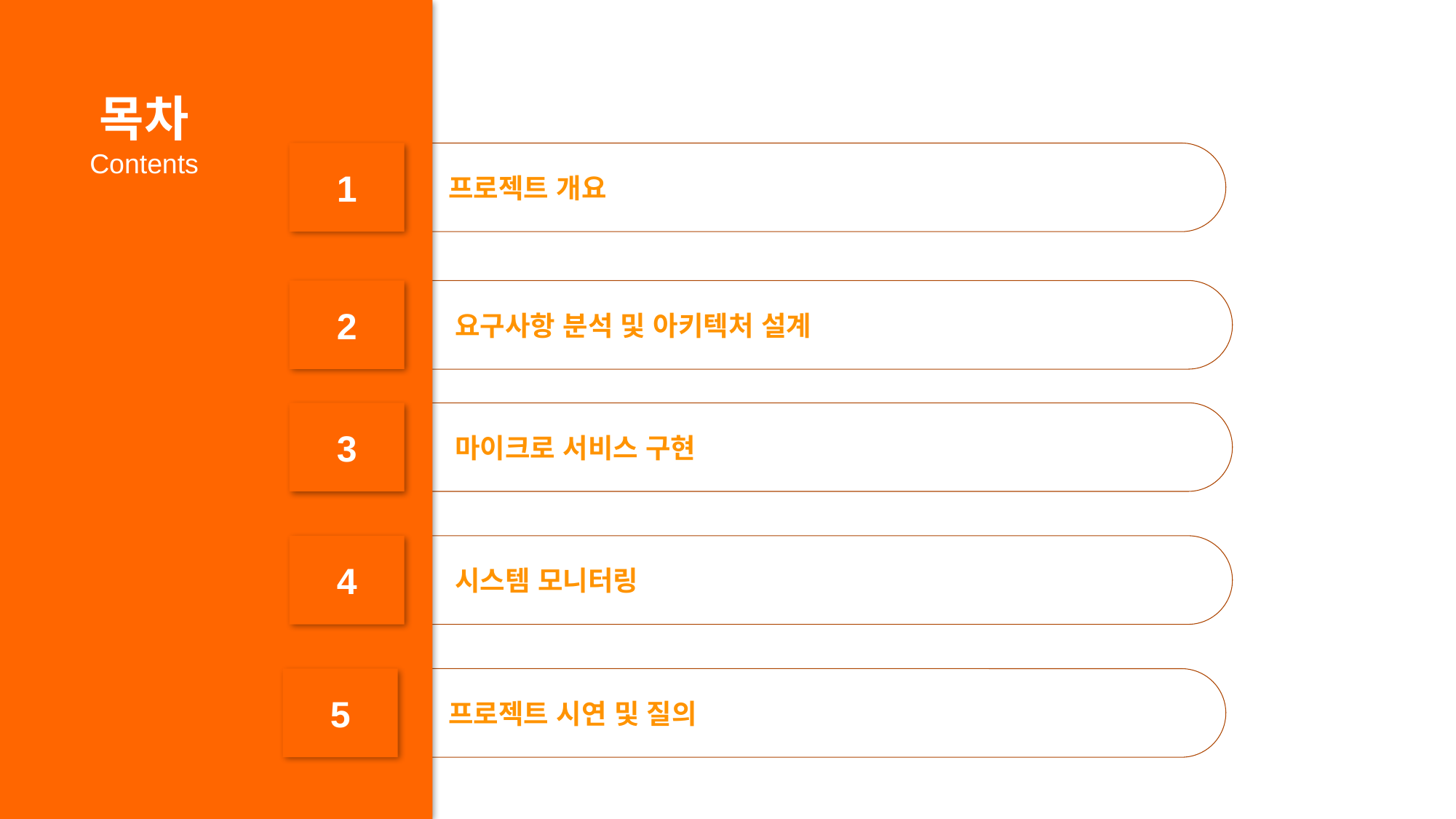

목차
Contents
1
      프로젝트 개요
2
      요구사항 분석 및 아키텍처 설계
3
      마이크로 서비스 구현
4
      시스템 모니터링
5
      프로젝트 시연 및 질의